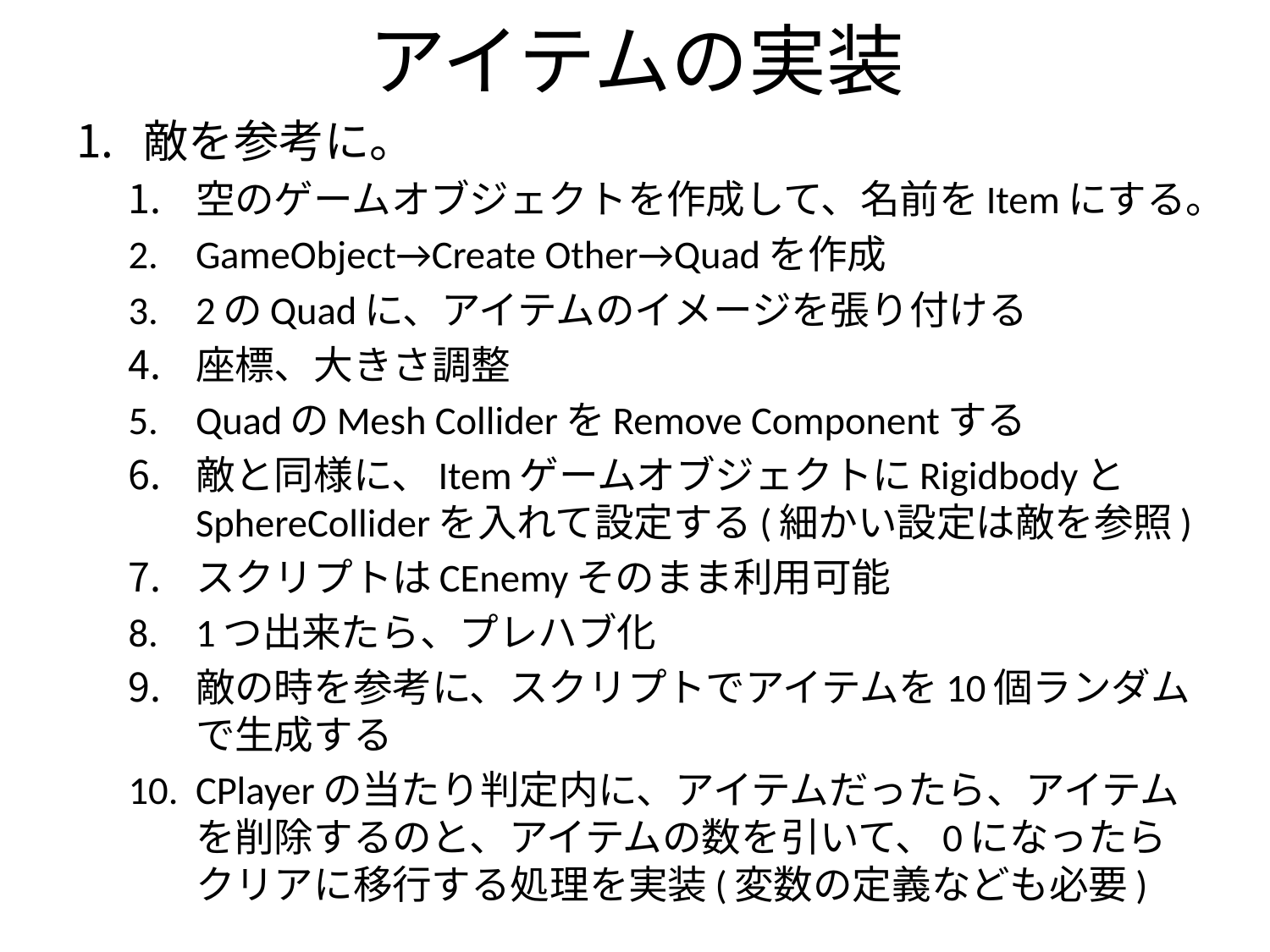

# アイテムの実装
敵を参考に。
空のゲームオブジェクトを作成して、名前をItemにする。
GameObject→Create Other→Quadを作成
2のQuadに、アイテムのイメージを張り付ける
座標、大きさ調整
QuadのMesh ColliderをRemove Componentする
敵と同様に、ItemゲームオブジェクトにRigidbodyとSphereColliderを入れて設定する(細かい設定は敵を参照)
スクリプトはCEnemyそのまま利用可能
1つ出来たら、プレハブ化
敵の時を参考に、スクリプトでアイテムを10個ランダムで生成する
CPlayerの当たり判定内に、アイテムだったら、アイテムを削除するのと、アイテムの数を引いて、0になったらクリアに移行する処理を実装(変数の定義なども必要)